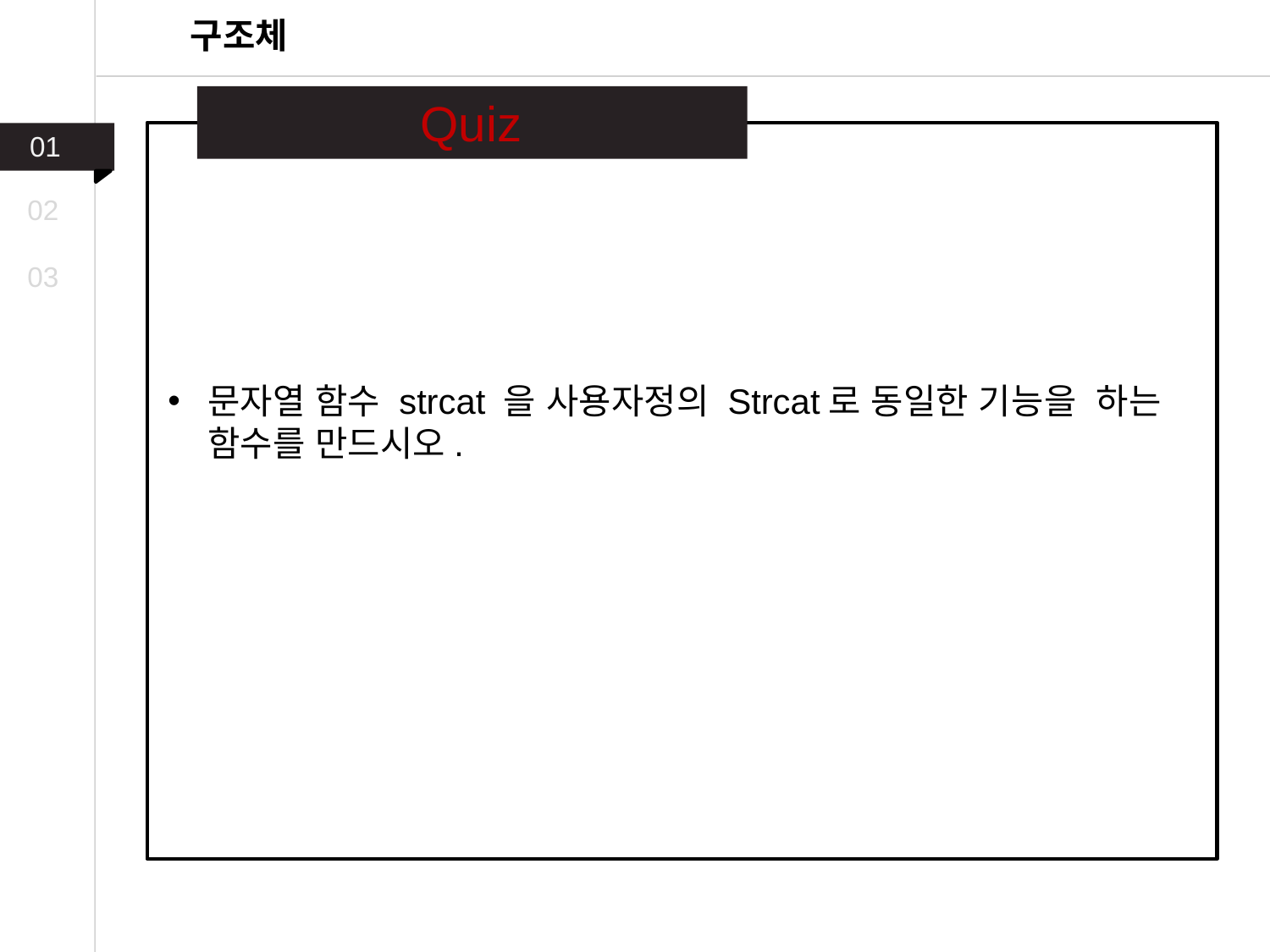

구조체
Quiz

01

02
03
문자열 함수 strcat 을 사용자정의 Strcat로 동일한 기능을  하는 함수를 만드시오.